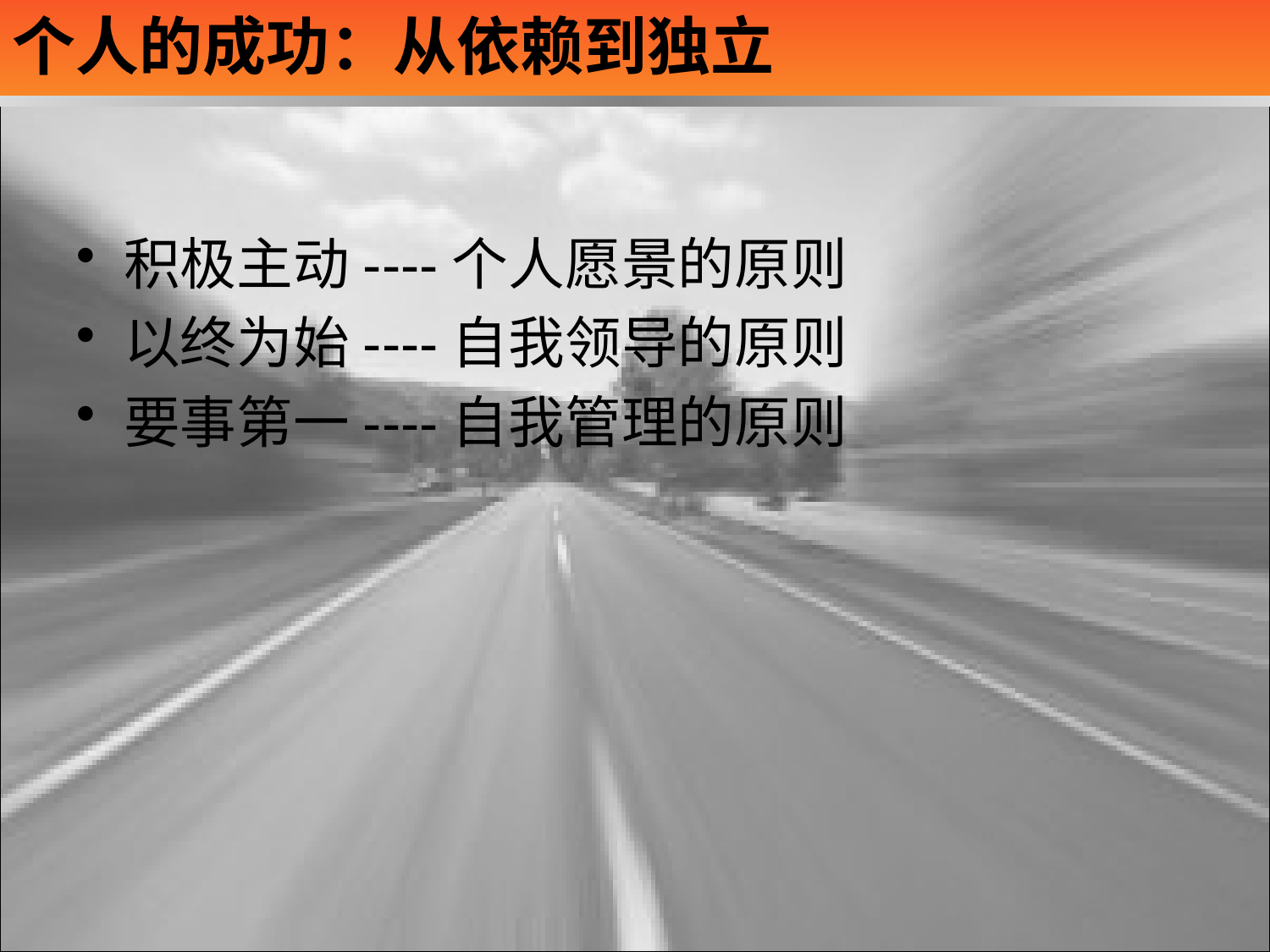

# 个人的成功：从依赖到独立
积极主动----个人愿景的原则
以终为始----自我领导的原则
要事第一----自我管理的原则